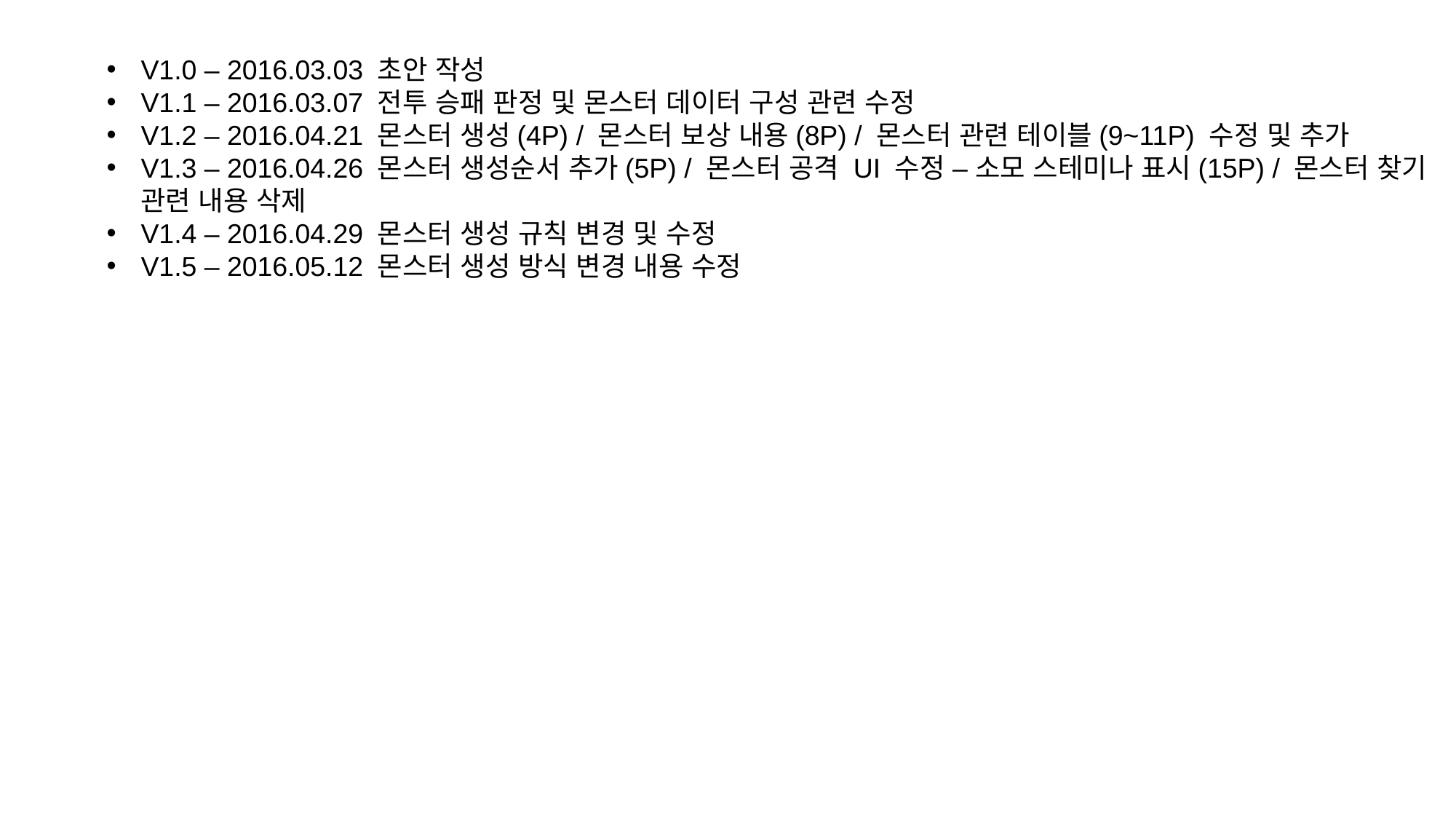

V1.0 – 2016.03.03 초안 작성
V1.1 – 2016.03.07 전투 승패 판정 및 몬스터 데이터 구성 관련 수정
V1.2 – 2016.04.21 몬스터 생성(4P) / 몬스터 보상 내용(8P) / 몬스터 관련 테이블(9~11P) 수정 및 추가
V1.3 – 2016.04.26 몬스터 생성순서 추가(5P) / 몬스터 공격 UI 수정 – 소모 스테미나 표시(15P) / 몬스터 찾기 관련 내용 삭제
V1.4 – 2016.04.29 몬스터 생성 규칙 변경 및 수정
V1.5 – 2016.05.12 몬스터 생성 방식 변경 내용 수정